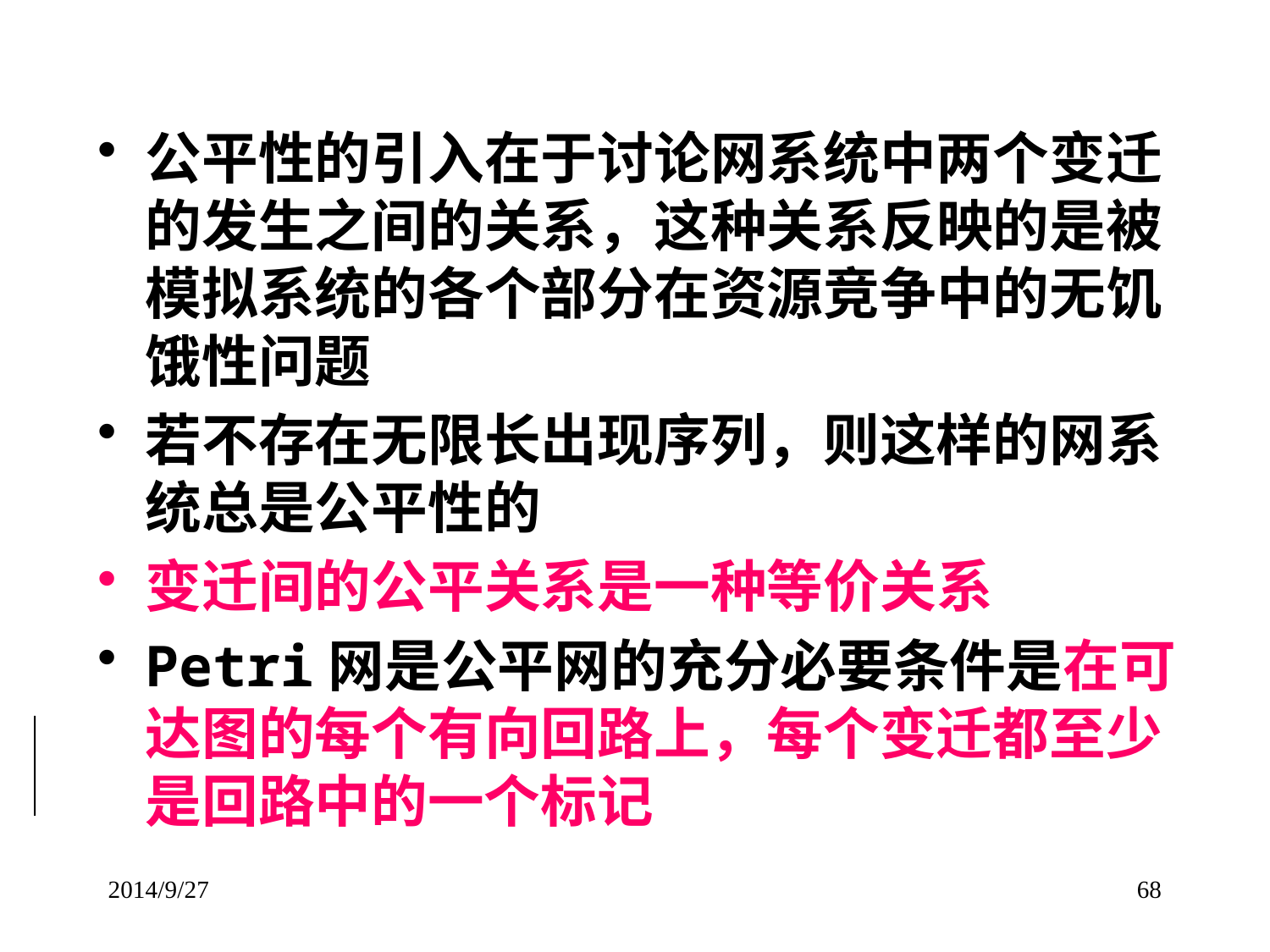

公平性的引入在于讨论网系统中两个变迁的发生之间的关系，这种关系反映的是被模拟系统的各个部分在资源竞争中的无饥饿性问题
若不存在无限长出现序列，则这样的网系统总是公平性的
变迁间的公平关系是一种等价关系
Petri网是公平网的充分必要条件是在可达图的每个有向回路上，每个变迁都至少是回路中的一个标记
2014/9/27
68